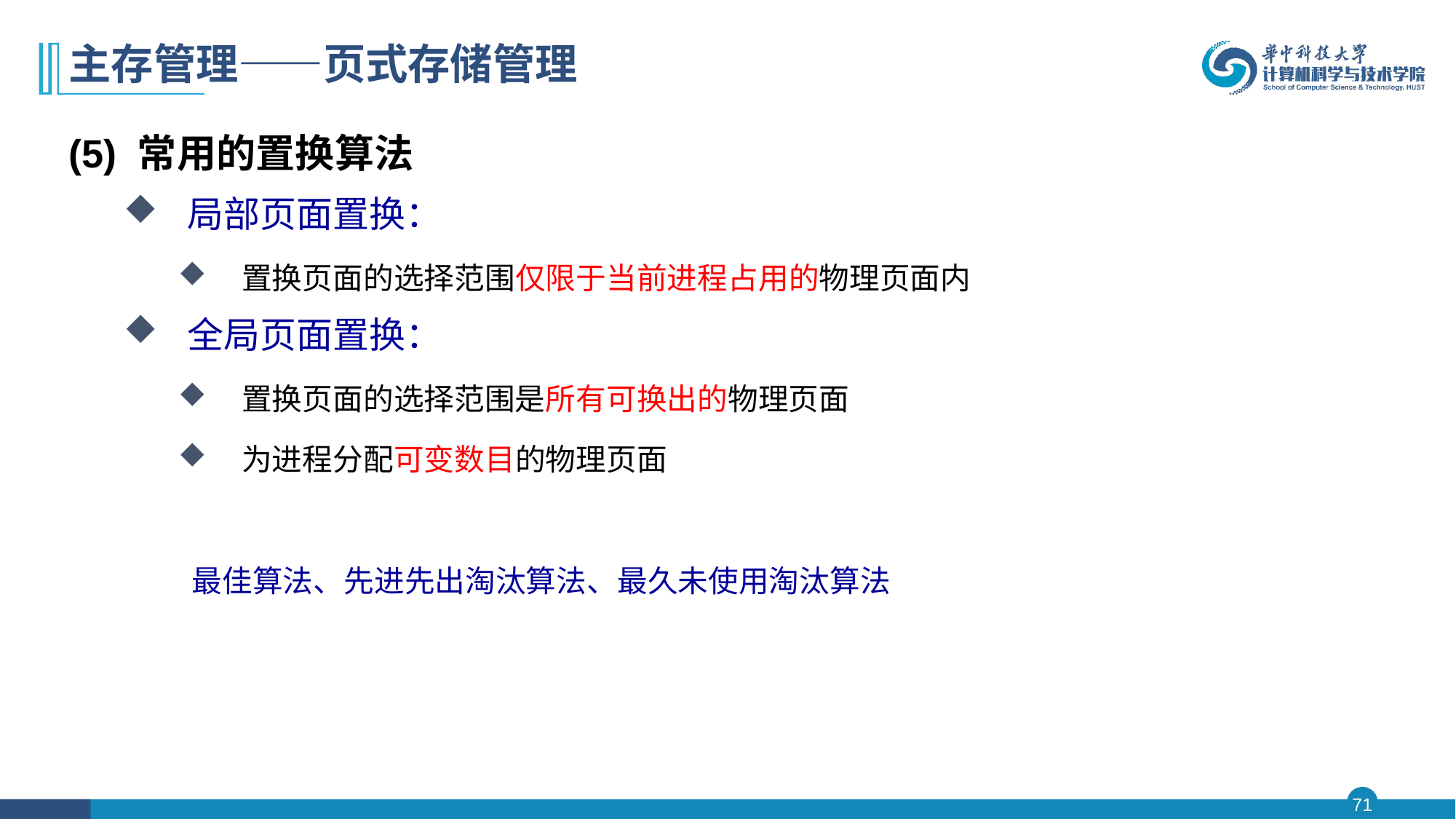

# 主存管理——页式存储管理
(5) 常用的置换算法
局部页面置换：
置换页面的选择范围仅限于当前进程占用的物理页面内
全局页面置换：
置换页面的选择范围是所有可换出的物理页面
为进程分配可变数目的物理页面

最佳算法、先进先出淘汰算法、最久未使用淘汰算法